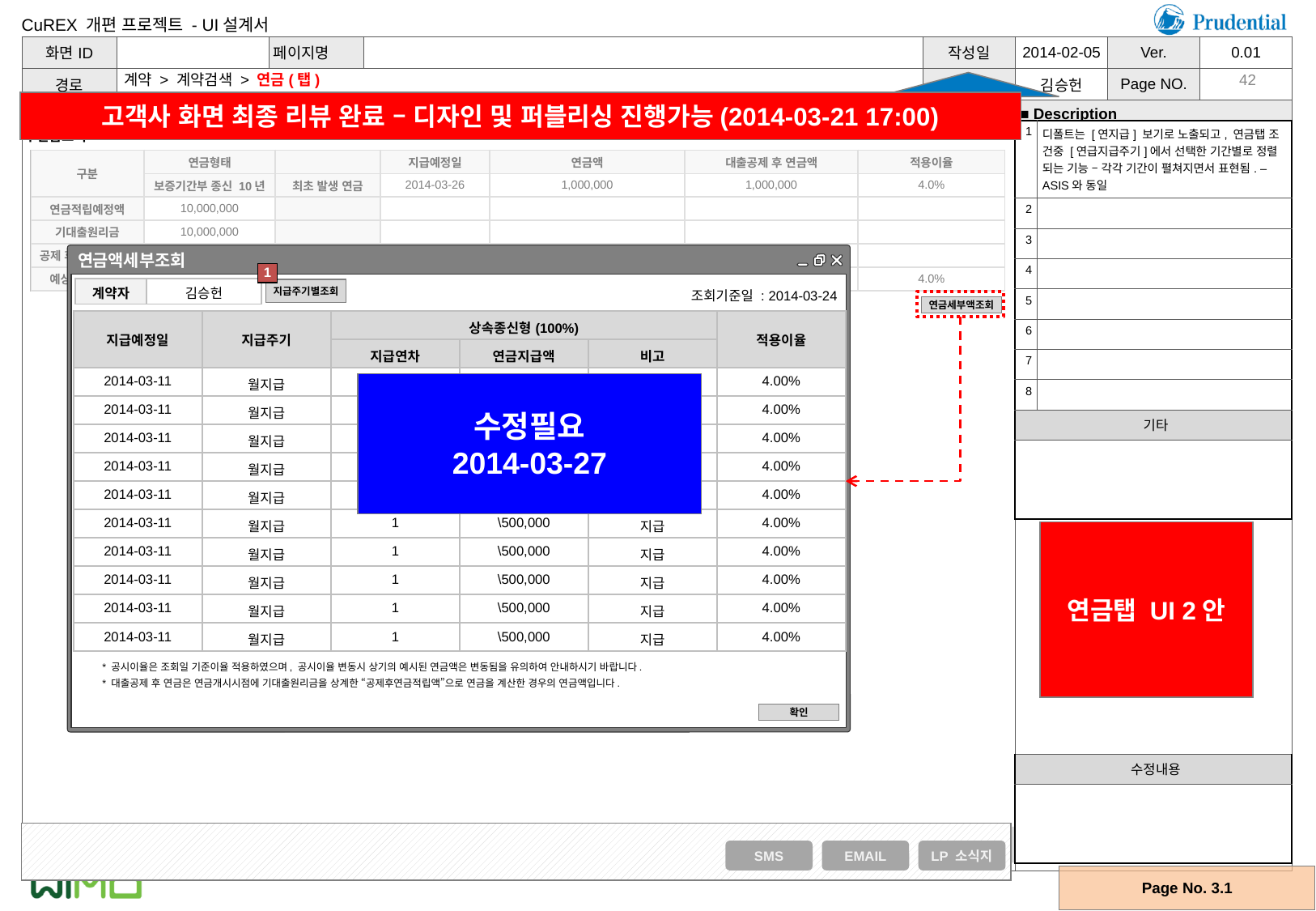

계약 > 계약검색 > 연금(탭)
42
고객사 화면 최종 리뷰 완료 – 디자인 및 퍼블리싱 진행가능(2014-03-21 17:00)
| 1 | 디폴트는 [연지급] 보기로 노출되고, 연금탭 조 건중 [연급지급주기]에서 선택한 기간별로 정렬 되는 기능 – 각각 기간이 펼쳐지면서 표현됨. – ASIS와 동일 |
| --- | --- |
| 2 |  |
| 3 |  |
| 4 |  |
| 5 |  |
| 6 |  |
| 7 |  |
| 8 |  |
| 기타 |  |
|  |  |
ㅣ연금조회

| 구분 | 연금형태 |  | 지급예정일 | 연금액 | 대출공제 후 연금액 | 적용이율 |
| --- | --- | --- | --- | --- | --- | --- |
|  | 보증기간부 종신 10년 | 최초 발생 연금 | 2014-03-26 | 1,000,000 | 1,000,000 | 4.0% |
| 연금적립예정액 | 10,000,000 |  |  |  |  |  |
| 기대출원리금 | 10,000,000 |  |  |  |  |  |
| 공제 후 연금 적립액 | 10,000,000 |  |  |  |  |  |
| 예상만기보험금 |  | 차기년도 | 2014-03-26 | 1,000,000 | 1,000,000 | 4.0% |
연금액세부조회

1
| 계약자 | 김승헌 |
| --- | --- |
지급주기별조회
조회기준일 : 2014-03-24

연금세부액조회
| 지급예정일 | 지급주기 | 상속종신형(100%) |  |  | 적용이율 |
| --- | --- | --- | --- | --- | --- |
|  |  | 지급연차 | 연금지급액 | 비고 |  |
| 2014-03-11 | 월지급 | 1 | \500,000 | 지급 | 4.00% |
| 2014-03-11 | 월지급 | 1 | \500,000 | 지급 | 4.00% |
| 2014-03-11 | 월지급 | 1 | \500,000 | 지급 | 4.00% |
| 2014-03-11 | 월지급 | 1 | \500,000 | 지급 | 4.00% |
| 2014-03-11 | 월지급 | 1 | \500,000 | 지급 | 4.00% |
| 2014-03-11 | 월지급 | 1 | \500,000 | 지급 | 4.00% |
| 2014-03-11 | 월지급 | 1 | \500,000 | 지급 | 4.00% |
| 2014-03-11 | 월지급 | 1 | \500,000 | 지급 | 4.00% |
| 2014-03-11 | 월지급 | 1 | \500,000 | 지급 | 4.00% |
| 2014-03-11 | 월지급 | 1 | \500,000 | 지급 | 4.00% |
수정필요
2014-03-27
연금탭 UI 2안
* 공시이율은 조회일 기준이율 적용하였으며, 공시이율 변동시 상기의 예시된 연금액은 변동됨을 유의하여 안내하시기 바랍니다.
* 대출공제 후 연금은 연금개시시점에 기대출원리금을 상계한 “공제후연금적립액”으로 연금을 계산한 경우의 연금액입니다.
확인
| 수정내용 |
| --- |
|  |

SMS
EMAIL
LP 소식지
Page No. 3.1